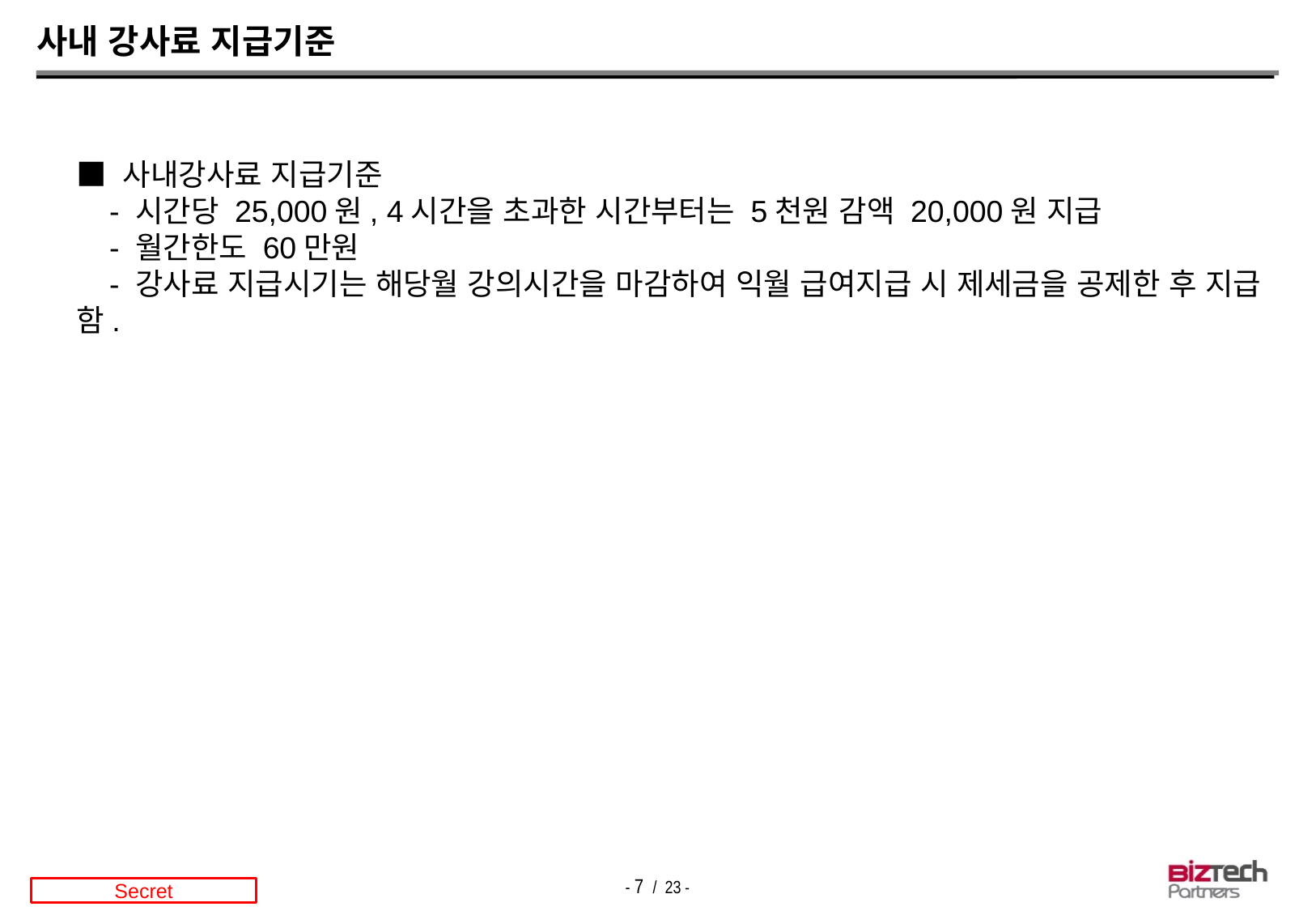

# 사내 강사료 지급기준
■ 사내강사료 지급기준
   - 시간당 25,000원, 4시간을 초과한 시간부터는 5천원 감액 20,000원 지급
   - 월간한도 60만원
   - 강사료 지급시기는 해당월 강의시간을 마감하여 익월 급여지급 시 제세금을 공제한 후 지급함.